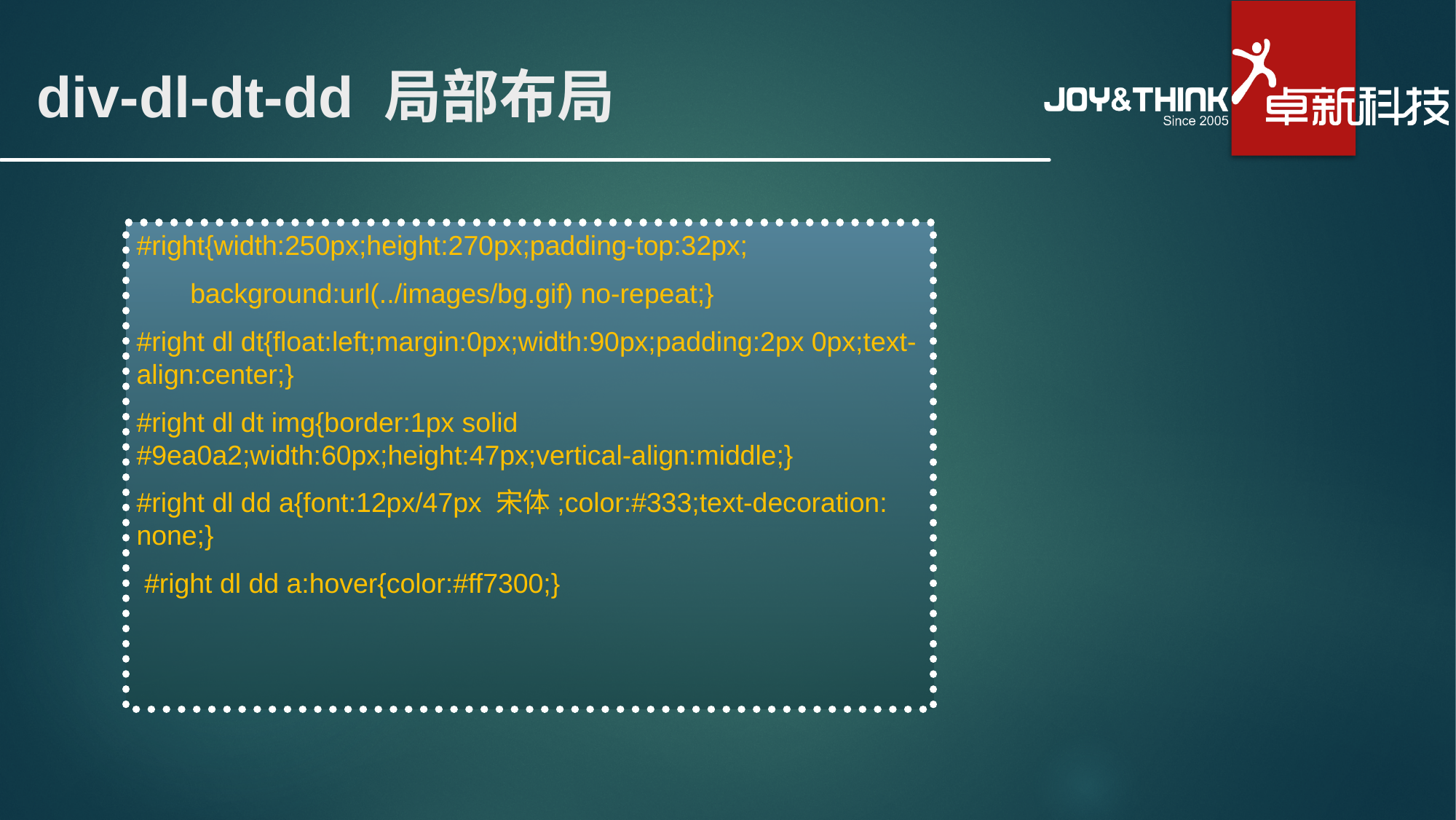

# div-dl-dt-dd 局部布局
#right{width:250px;height:270px;padding-top:32px;
       background:url(../images/bg.gif) no-repeat;}
#right dl dt{float:left;margin:0px;width:90px;padding:2px 0px;text-align:center;}
#right dl dt img{border:1px solid #9ea0a2;width:60px;height:47px;vertical-align:middle;}
#right dl dd a{font:12px/47px 宋体;color:#333;text-decoration: none;}
 #right dl dd a:hover{color:#ff7300;}